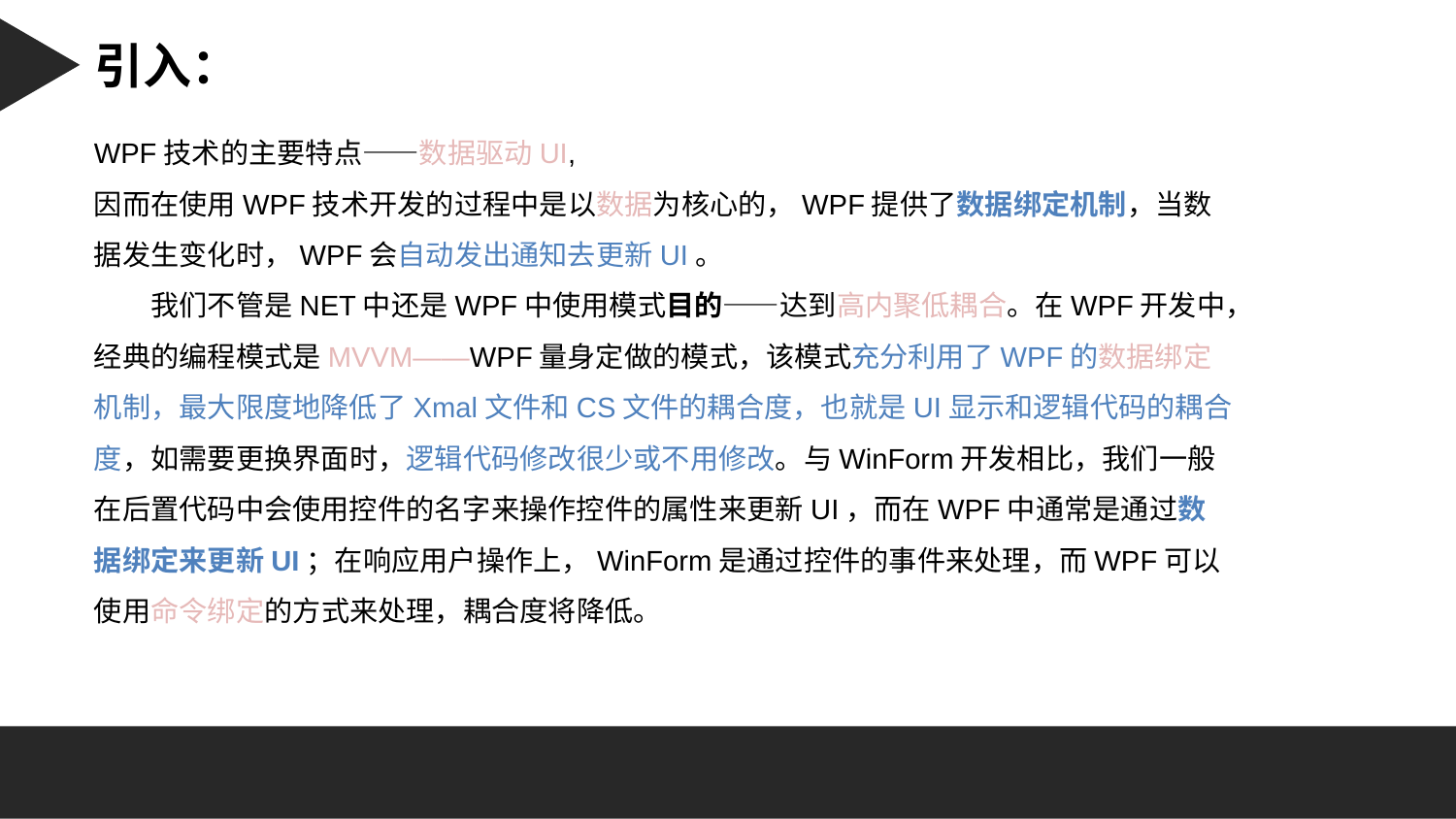

Character 字符串：

引入：
WPF技术的主要特点——数据驱动UI,
因而在使用WPF技术开发的过程中是以数据为核心的，WPF提供了数据绑定机制，当数据发生变化时，WPF会自动发出通知去更新UI。
　　我们不管是NET中还是WPF中使用模式目的——达到高内聚低耦合。在WPF开发中，经典的编程模式是MVVM——WPF量身定做的模式，该模式充分利用了WPF的数据绑定机制，最大限度地降低了Xmal文件和CS文件的耦合度，也就是UI显示和逻辑代码的耦合度，如需要更换界面时，逻辑代码修改很少或不用修改。与WinForm开发相比，我们一般在后置代码中会使用控件的名字来操作控件的属性来更新UI，而在WPF中通常是通过数据绑定来更新UI；在响应用户操作上，WinForm是通过控件的事件来处理，而WPF可以使用命令绑定的方式来处理，耦合度将降低。